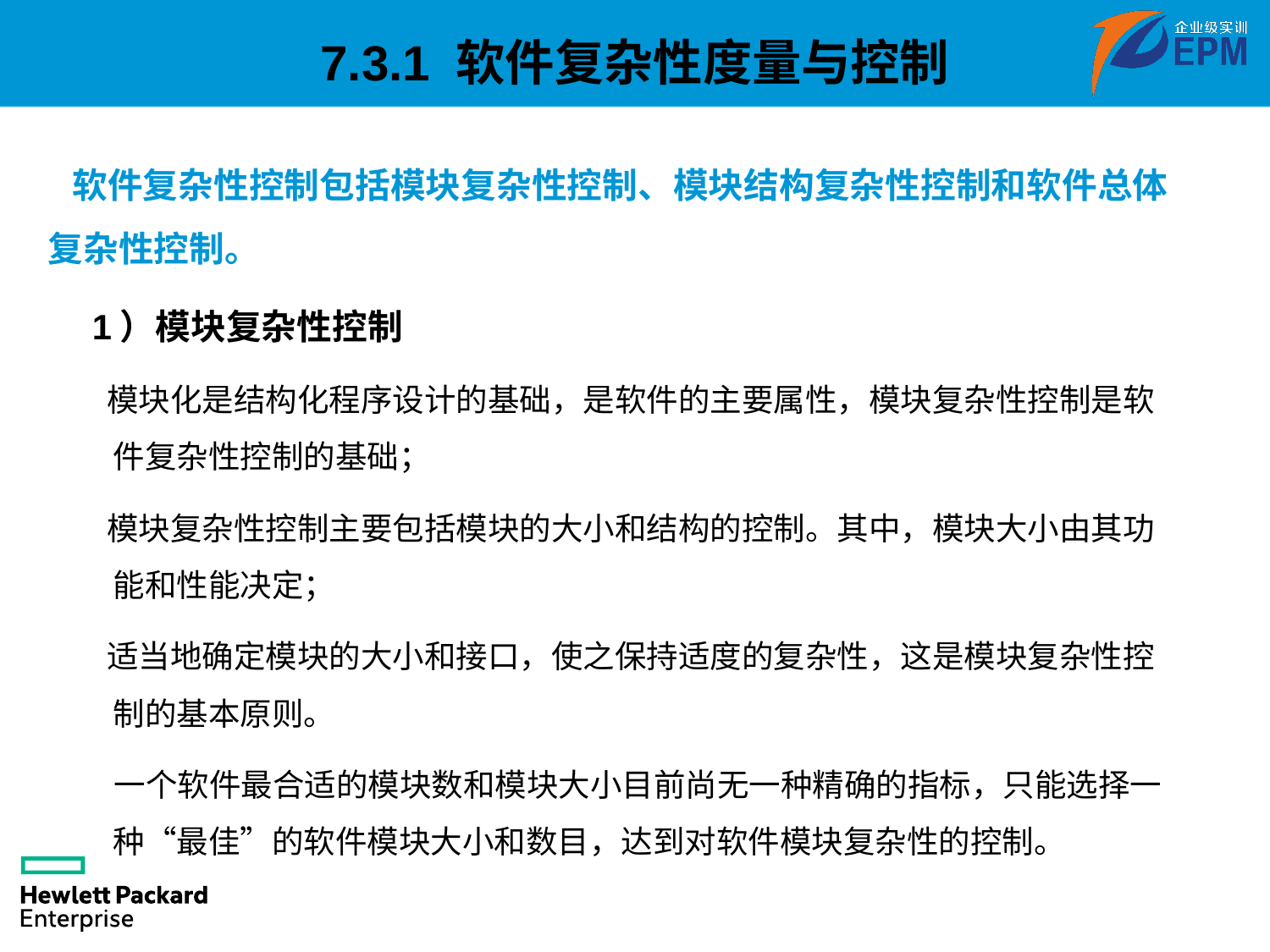

7.3.1 软件复杂性度量与控制
  软件复杂性控制包括模块复杂性控制、模块结构复杂性控制和软件总体复杂性控制。
1）模块复杂性控制
 模块化是结构化程序设计的基础，是软件的主要属性，模块复杂性控制是软件复杂性控制的基础；
 模块复杂性控制主要包括模块的大小和结构的控制。其中，模块大小由其功能和性能决定；
 适当地确定模块的大小和接口，使之保持适度的复杂性，这是模块复杂性控制的基本原则。
  一个软件最合适的模块数和模块大小目前尚无一种精确的指标，只能选择一种“最佳”的软件模块大小和数目，达到对软件模块复杂性的控制。